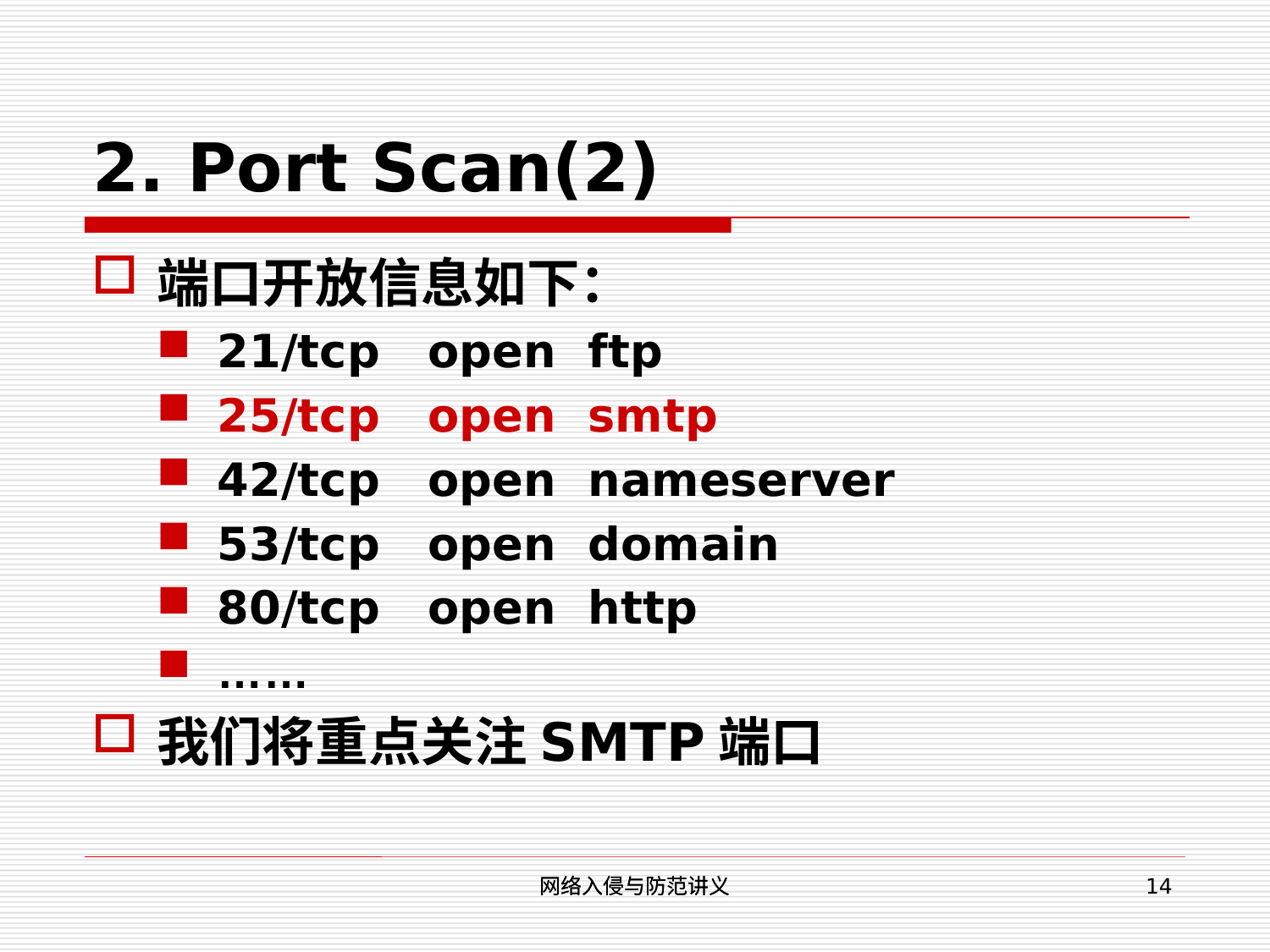

# 2. Port Scan(2)
端口开放信息如下：
21/tcp   open  ftp
25/tcp   open  smtp
42/tcp   open  nameserver
53/tcp   open  domain
80/tcp   open  http
……
我们将重点关注SMTP端口

网络入侵与防范讲义
网络入侵与防范讲义
14
14